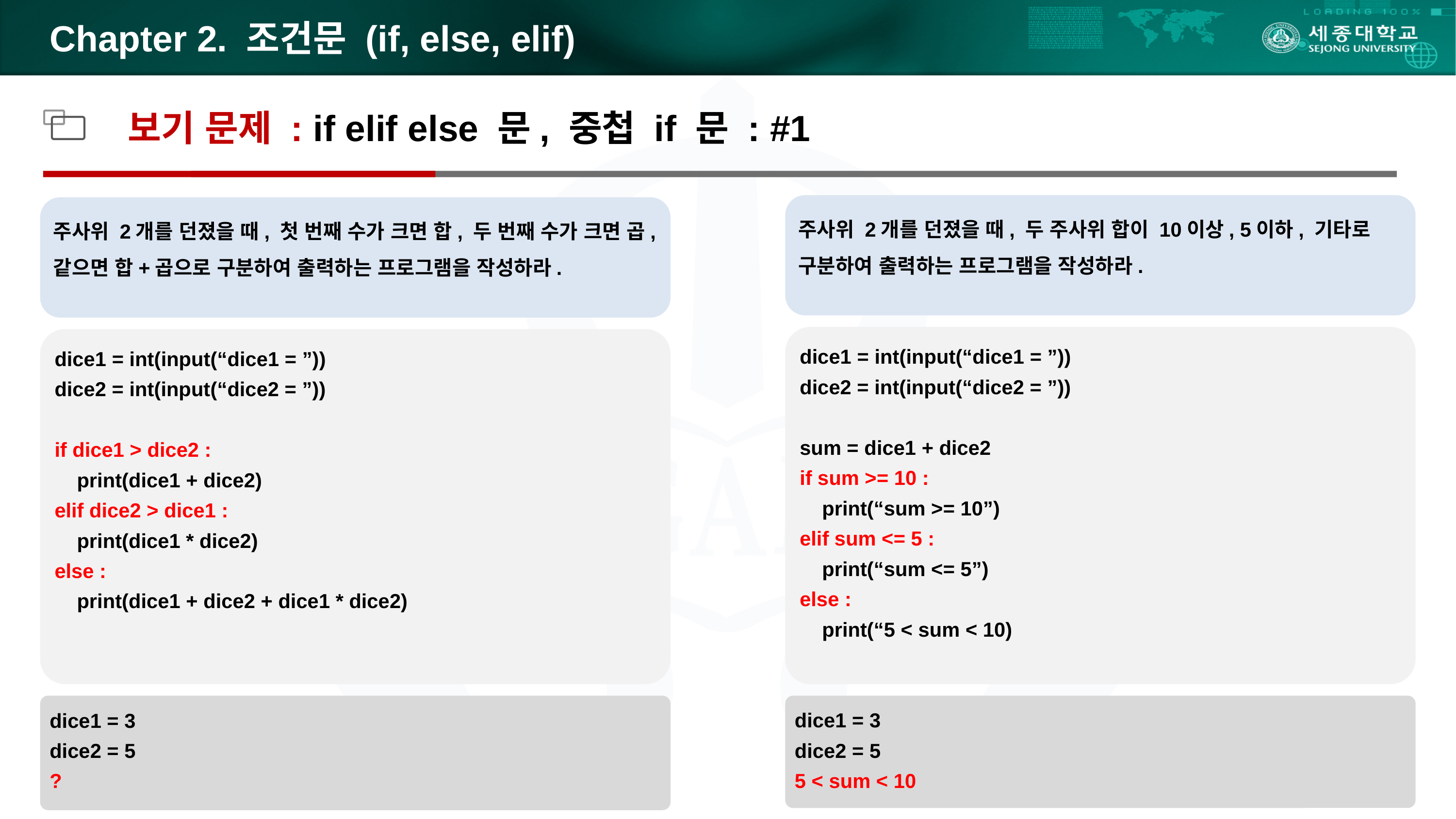

# Chapter 2. 조건문 (if, else, elif)
보기 문제 : if elif else 문, 중첩 if 문 : #1
주사위 2개를 던졌을 때, 두 주사위 합이 10이상, 5이하, 기타로 구분하여 출력하는 프로그램을 작성하라.
주사위 2개를 던졌을 때, 첫 번째 수가 크면 합, 두 번째 수가 크면 곱, 같으면 합+곱으로 구분하여 출력하는 프로그램을 작성하라.
dice1 = int(input(“dice1 = ”))
dice2 = int(input(“dice2 = ”))

sum = dice1 + dice2
if sum >= 10 :
    print(“sum >= 10”)
elif sum <= 5 :
    print(“sum <= 5”)
else :
    print(“5 < sum < 10)
dice1 = 3
dice2 = 5
5 < sum < 10
dice1 = int(input(“dice1 = ”))
dice2 = int(input(“dice2 = ”))

if dice1 > dice2 :
    print(dice1 + dice2)
elif dice2 > dice1 :
    print(dice1 * dice2)
else :
    print(dice1 + dice2 + dice1 * dice2)
dice1 = 3
dice2 = 5
?